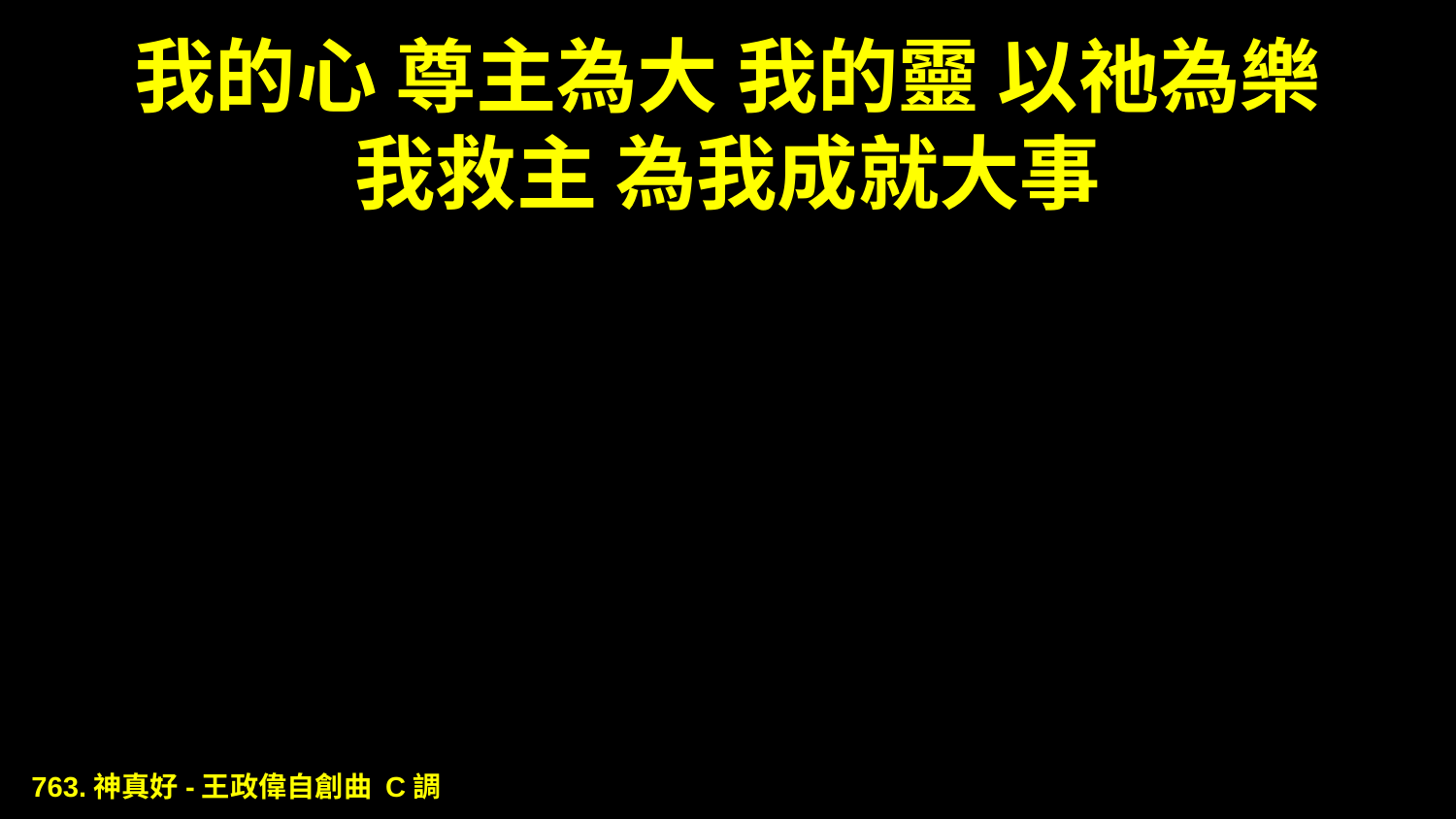

# 我的心 尊主為大 我的靈 以祂為樂 我救主 為我成就大事
763.神真好-王政偉自創曲 C調